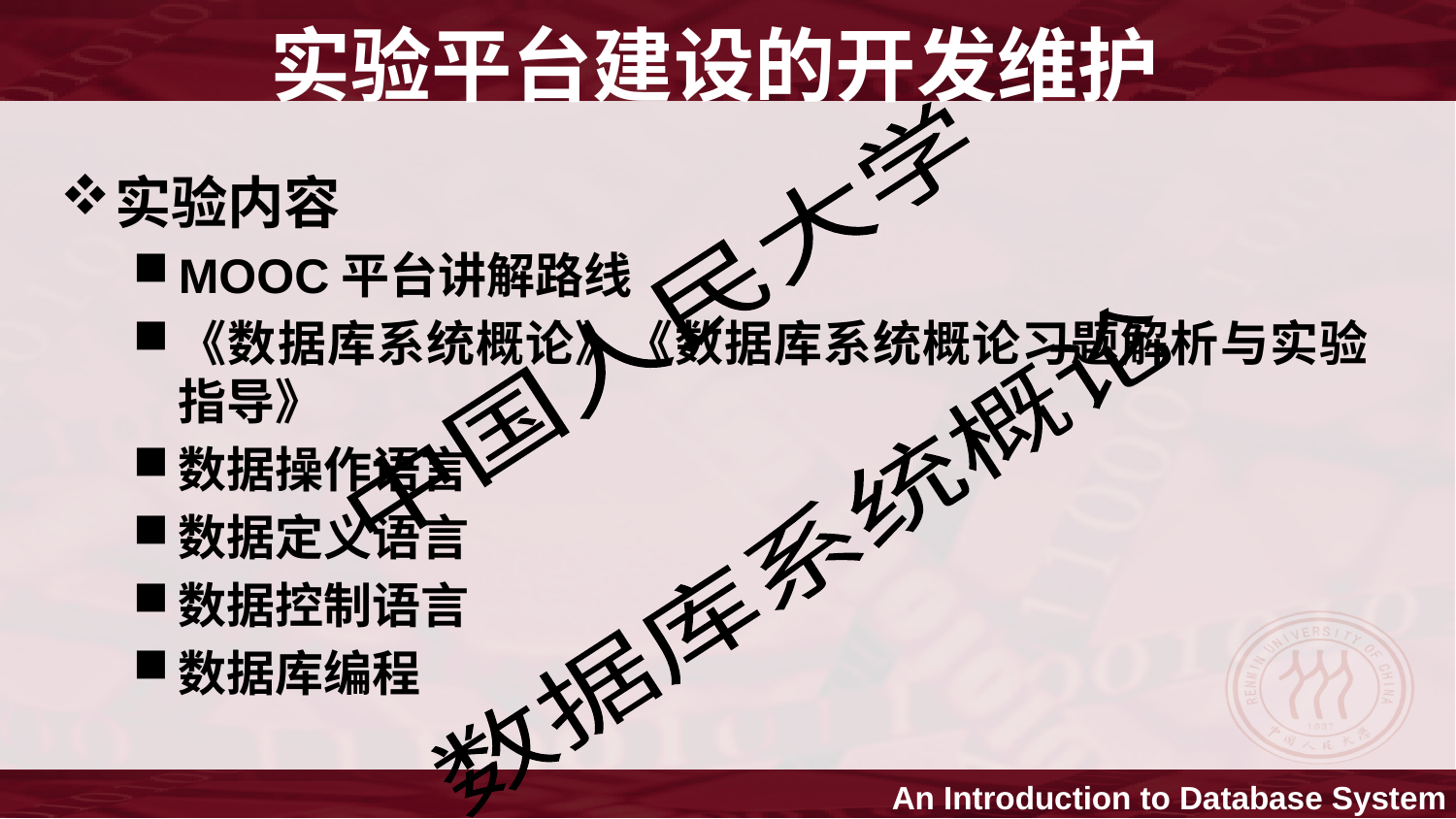

# 实验平台建设的开发维护
实验内容
MOOC平台讲解路线
《数据库系统概论》《数据库系统概论习题解析与实验指导》
数据操作语言
数据定义语言
数据控制语言
数据库编程